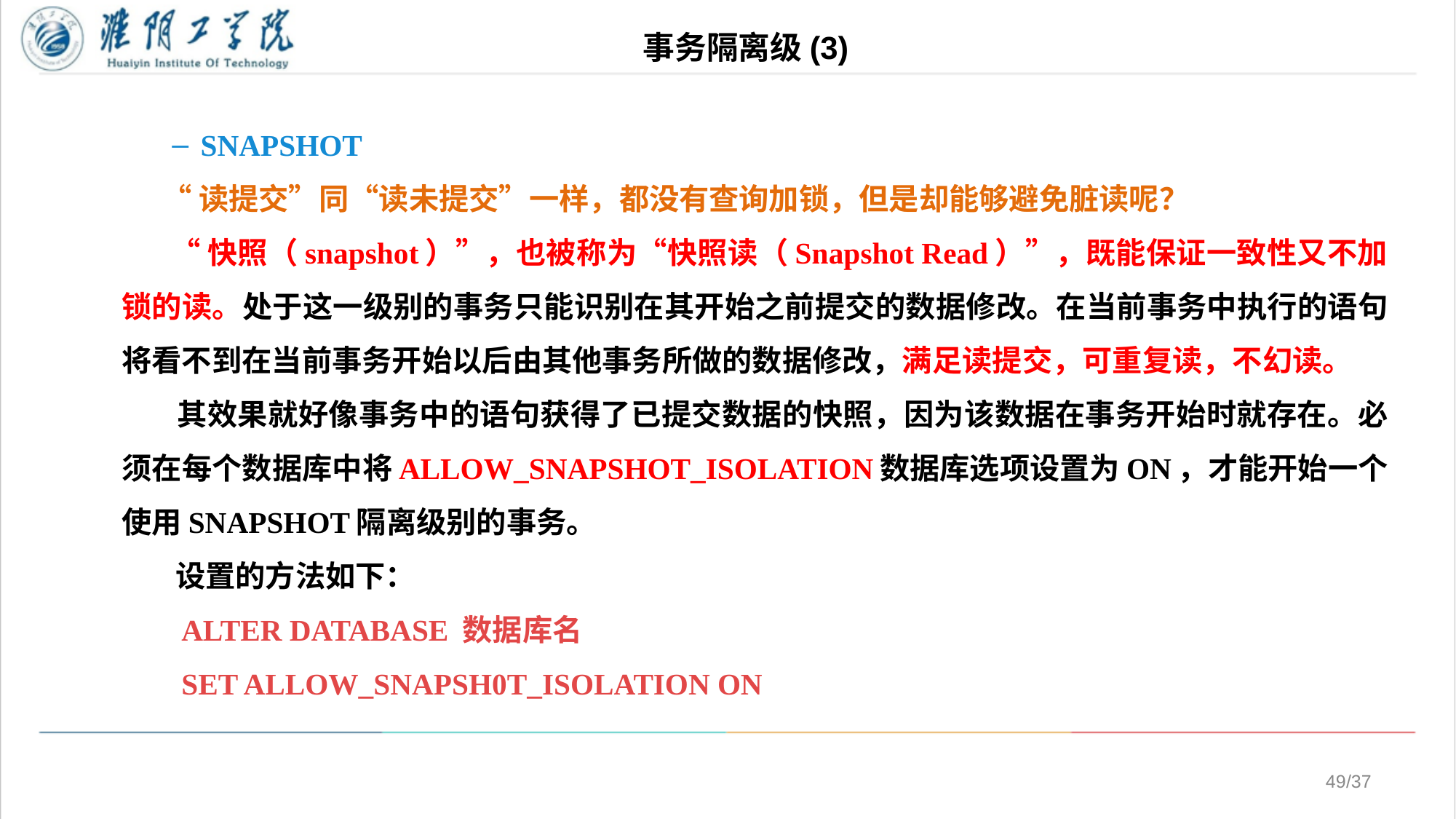

# 事务隔离级(3)
SNAPSHOT
      “读提交”同“读未提交”一样，都没有查询加锁，但是却能够避免脏读呢？
       “快照（snapshot）”，也被称为“快照读（Snapshot Read）”，既能保证一致性又不加锁的读。处于这一级别的事务只能识别在其开始之前提交的数据修改。在当前事务中执行的语句将看不到在当前事务开始以后由其他事务所做的数据修改，满足读提交，可重复读，不幻读。
       其效果就好像事务中的语句获得了已提交数据的快照，因为该数据在事务开始时就存在。必须在每个数据库中将ALLOW_SNAPSHOT_ISOLATION数据库选项设置为ON，才能开始一个使用SNAPSHOT隔离级别的事务。
       设置的方法如下：
        ALTER DATABASE 数据库名
        SET ALLOW_SNAPSH0T_ISOLATION ON

49/37